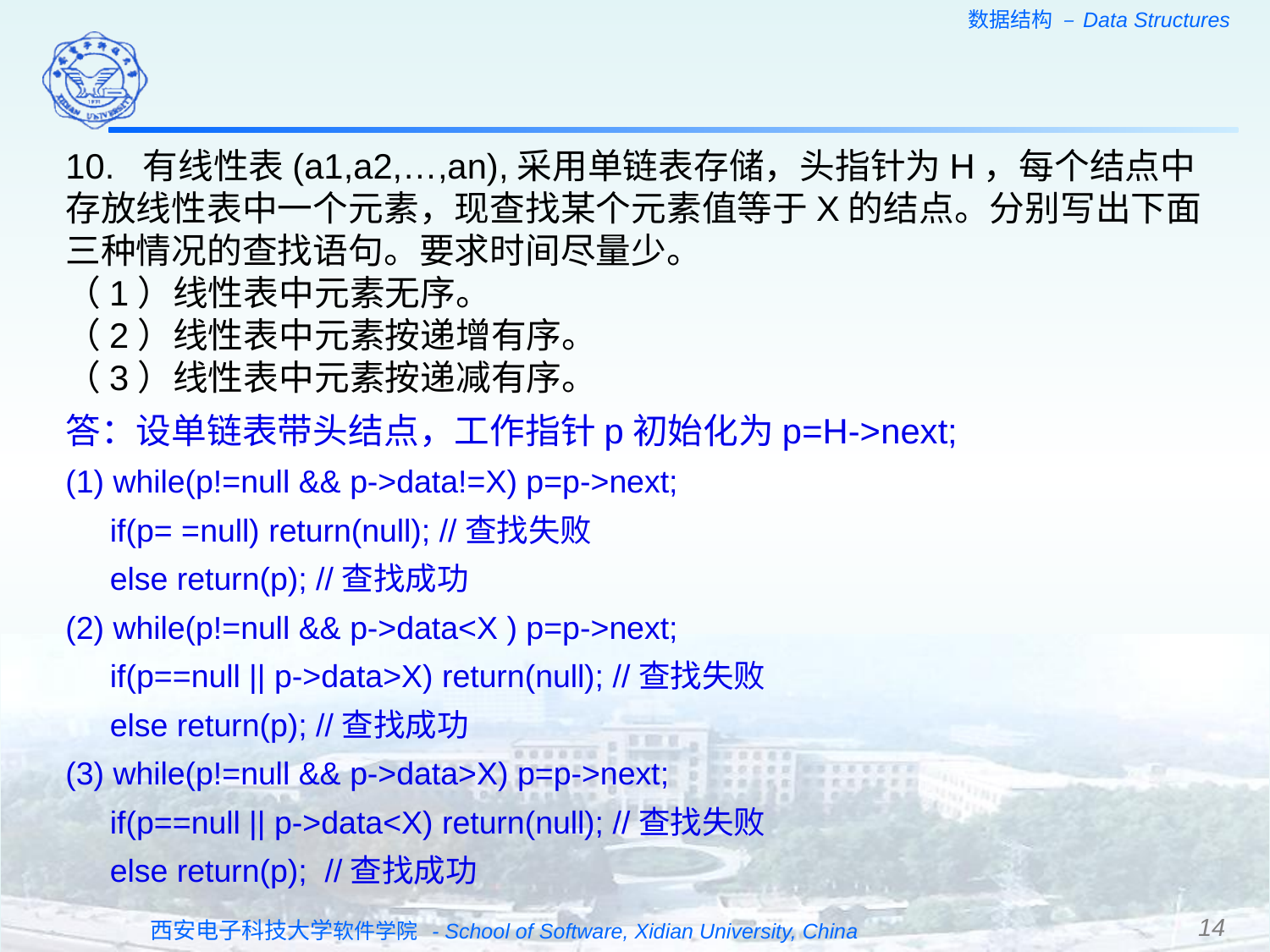

10.  有线性表(a1,a2,…,an),采用单链表存储，头指针为H，每个结点中存放线性表中一个元素，现查找某个元素值等于X的结点。分别写出下面三种情况的查找语句。要求时间尽量少。
（1）线性表中元素无序。
（2）线性表中元素按递增有序。
（3）线性表中元素按递减有序。
答：设单链表带头结点，工作指针p初始化为p=H->next;
(1) while(p!=null && p->data!=X) p=p->next;
     if(p= =null) return(null); //查找失败
     else return(p); //查找成功
(2) while(p!=null && p->data<X ) p=p->next;
     if(p==null || p->data>X) return(null); //查找失败
     else return(p); //查找成功
(3) while(p!=null && p->data>X) p=p->next;
     if(p==null || p->data<X) return(null); //查找失败
     else return(p);  //查找成功
14